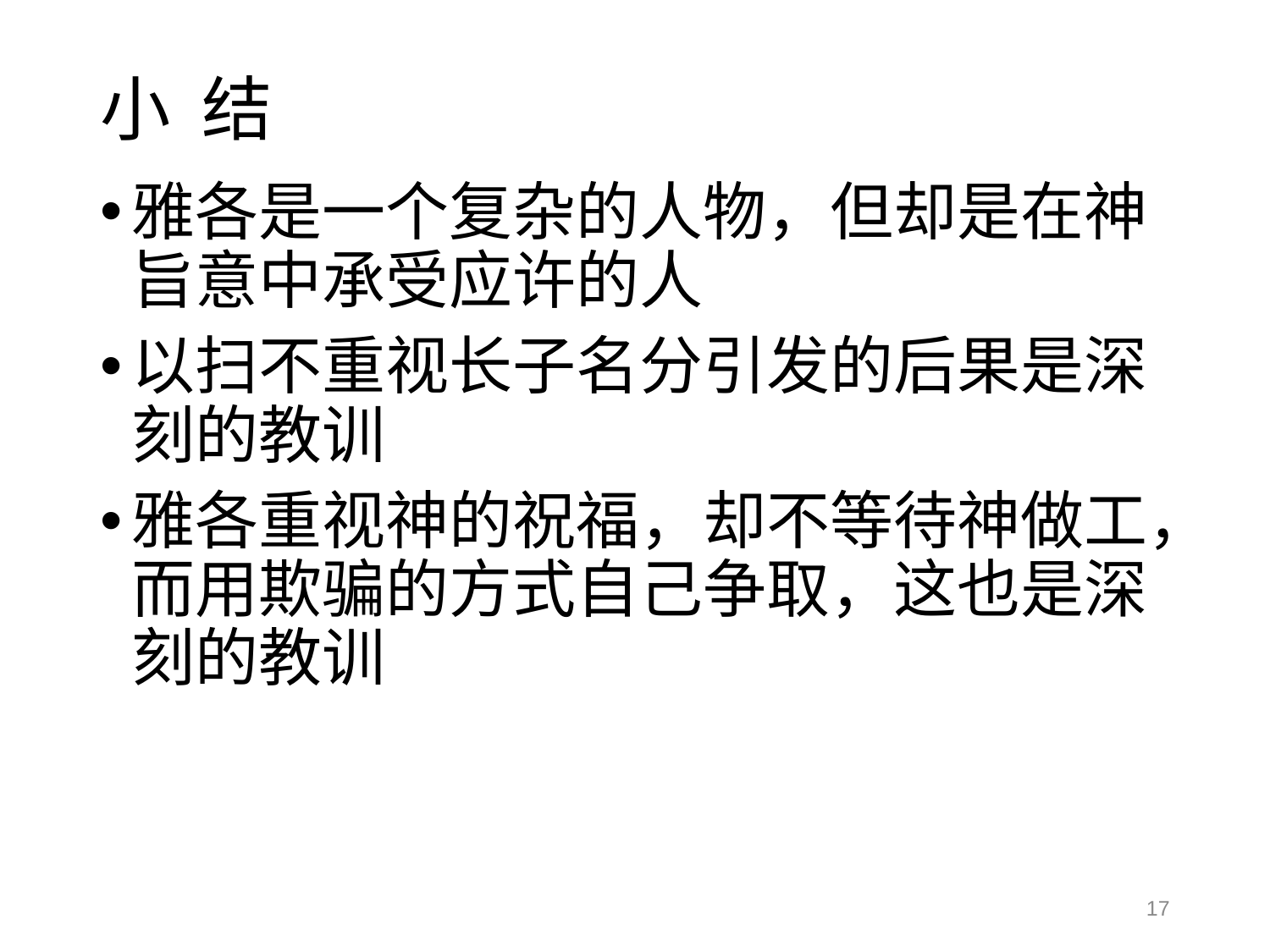

# 小  结
雅各是一个复杂的人物，但却是在神旨意中承受应许的人
以扫不重视长子名分引发的后果是深刻的教训
雅各重视神的祝福，却不等待神做工，而用欺骗的方式自己争取，这也是深刻的教训
17